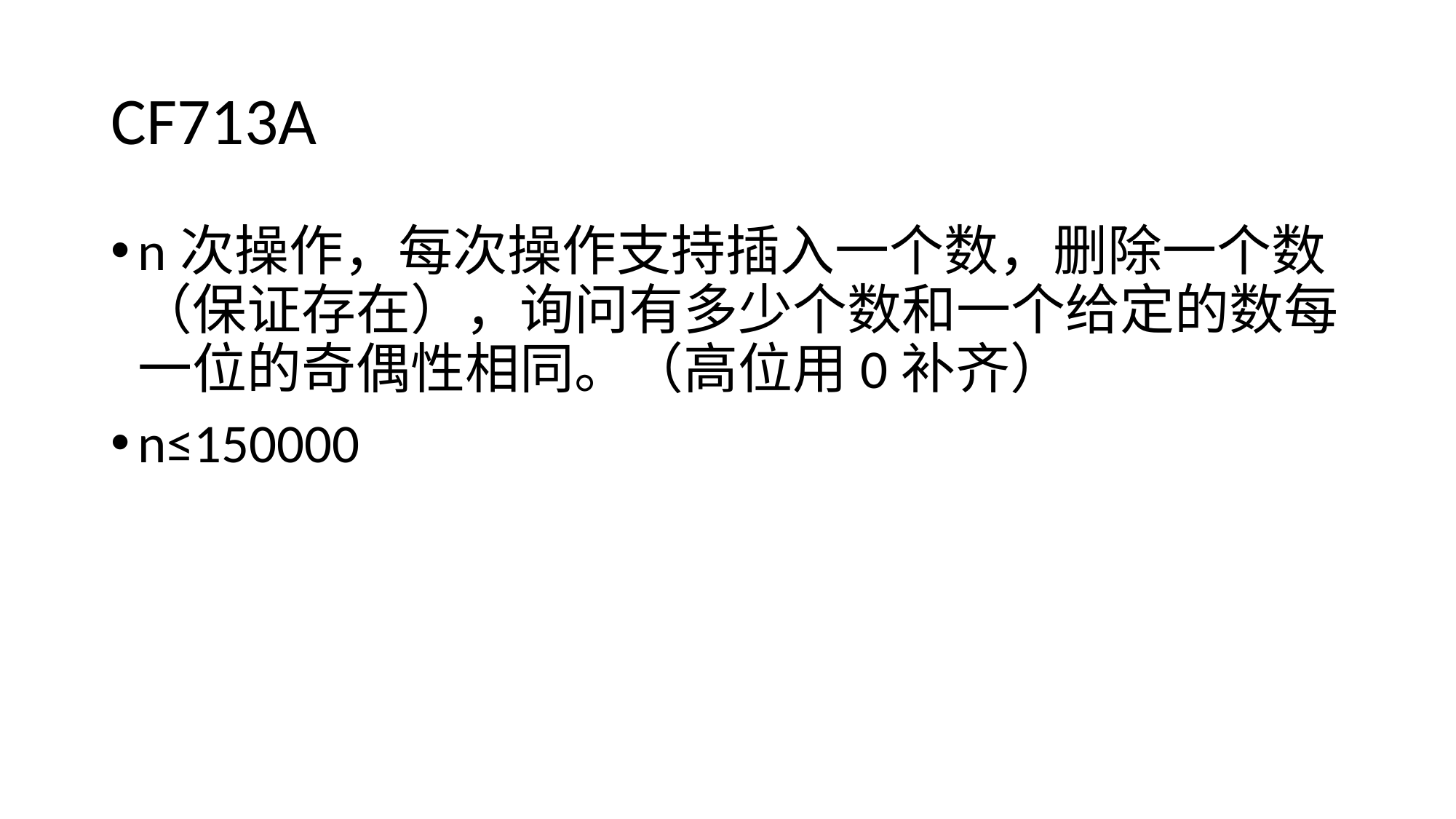

# CF713A
n次操作，每次操作支持插入一个数，删除一个数（保证存在），询问有多少个数和一个给定的数每一位的奇偶性相同。（高位用0补齐）
n≤150000